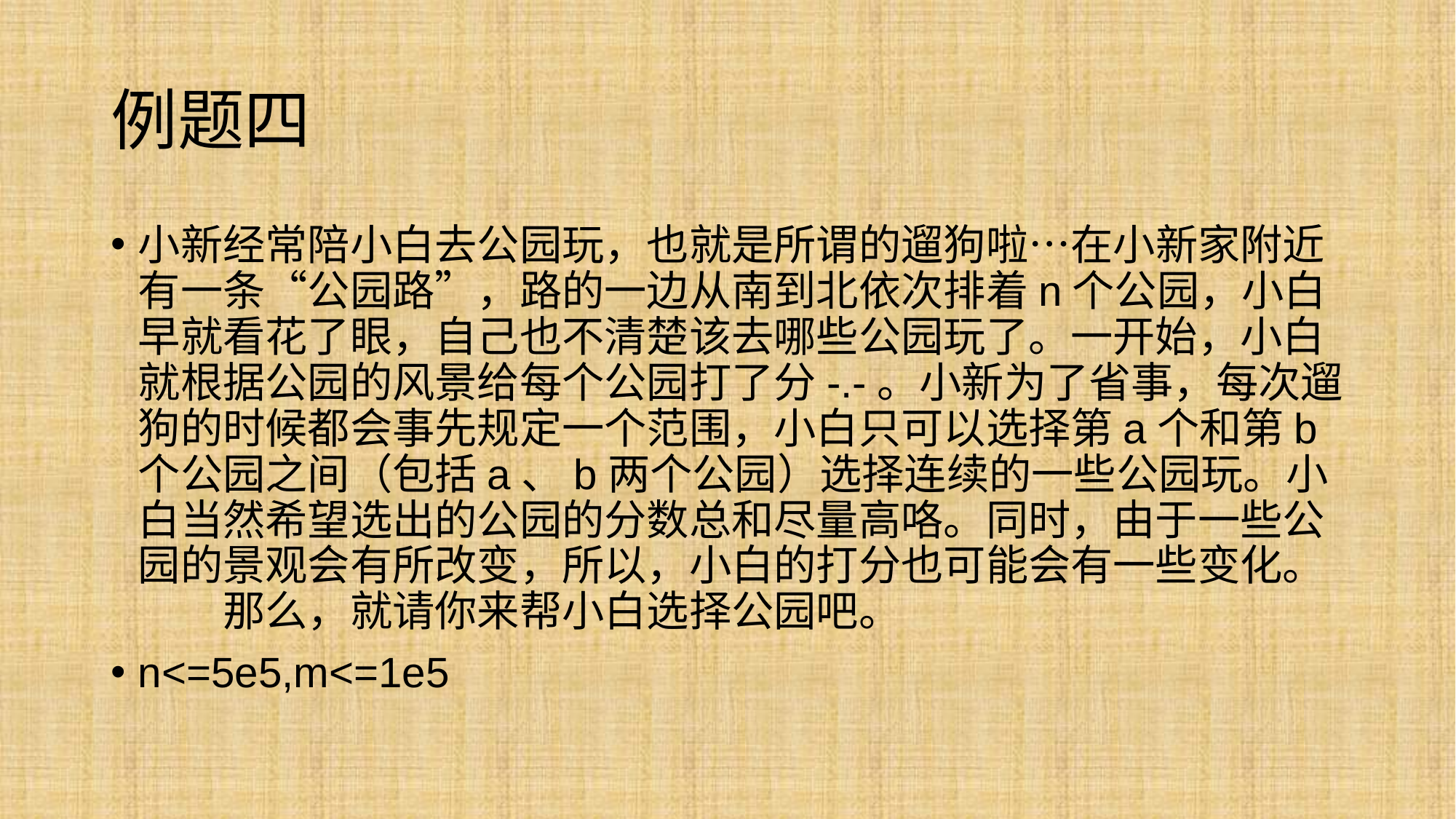

# 例题四
小新经常陪小白去公园玩，也就是所谓的遛狗啦…在小新家附近有一条“公园路”，路的一边从南到北依次排着n个公园，小白早就看花了眼，自己也不清楚该去哪些公园玩了。一开始，小白就根据公园的风景给每个公园打了分-.-。小新为了省事，每次遛狗的时候都会事先规定一个范围，小白只可以选择第a个和第b个公园之间（包括a、b两个公园）选择连续的一些公园玩。小白当然希望选出的公园的分数总和尽量高咯。同时，由于一些公园的景观会有所改变，所以，小白的打分也可能会有一些变化。 　　那么，就请你来帮小白选择公园吧。
n<=5e5,m<=1e5